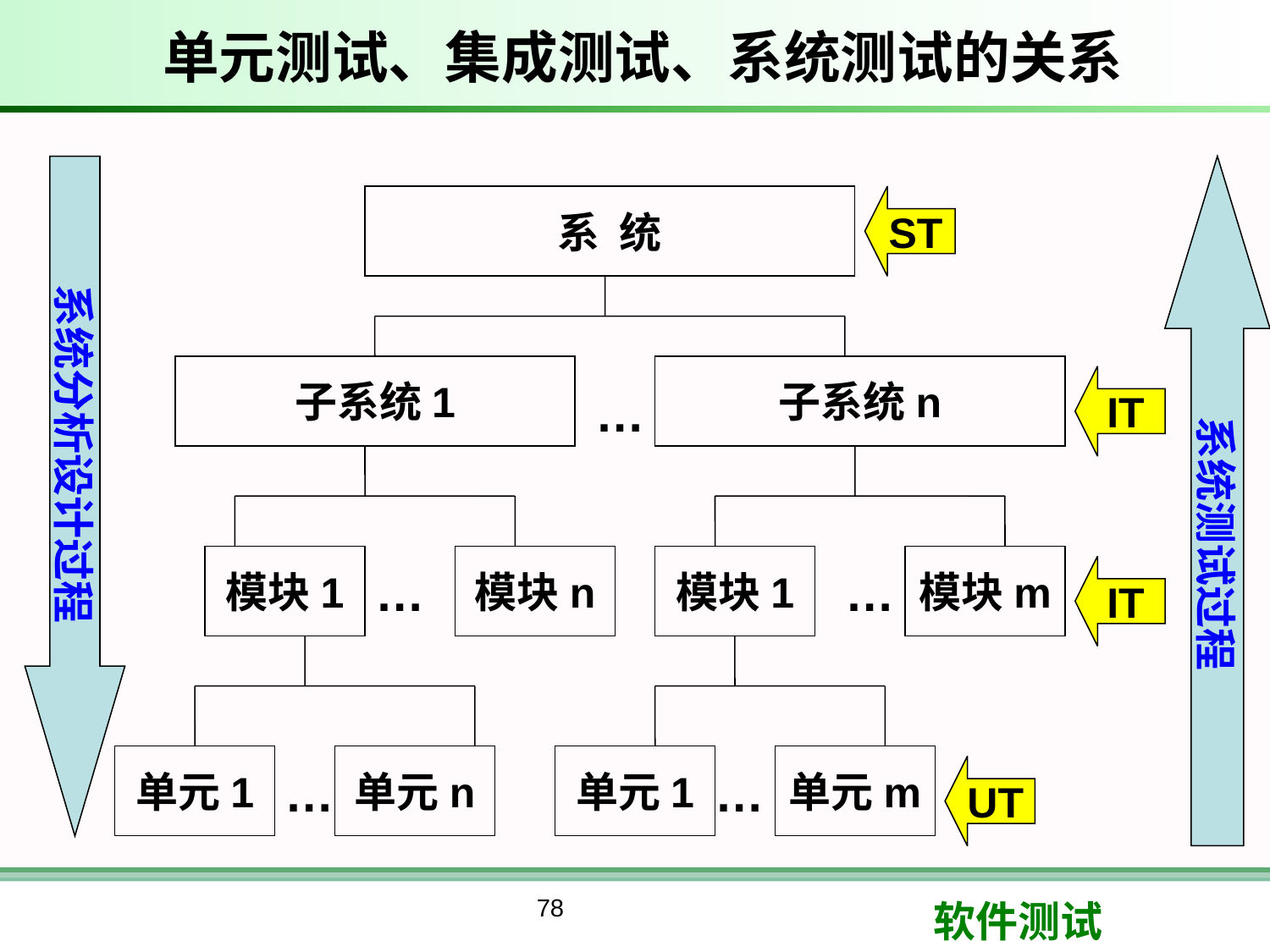

# 单元测试、集成测试、系统测试的关系
系统分析设计过程
系统测试过程
系  统

子系统1
子系统n
…

模块1
模块n
模块1
模块m
…
…

单元1
单元n
单元1
单元m
…
…
ST
IT
IT
UT
78